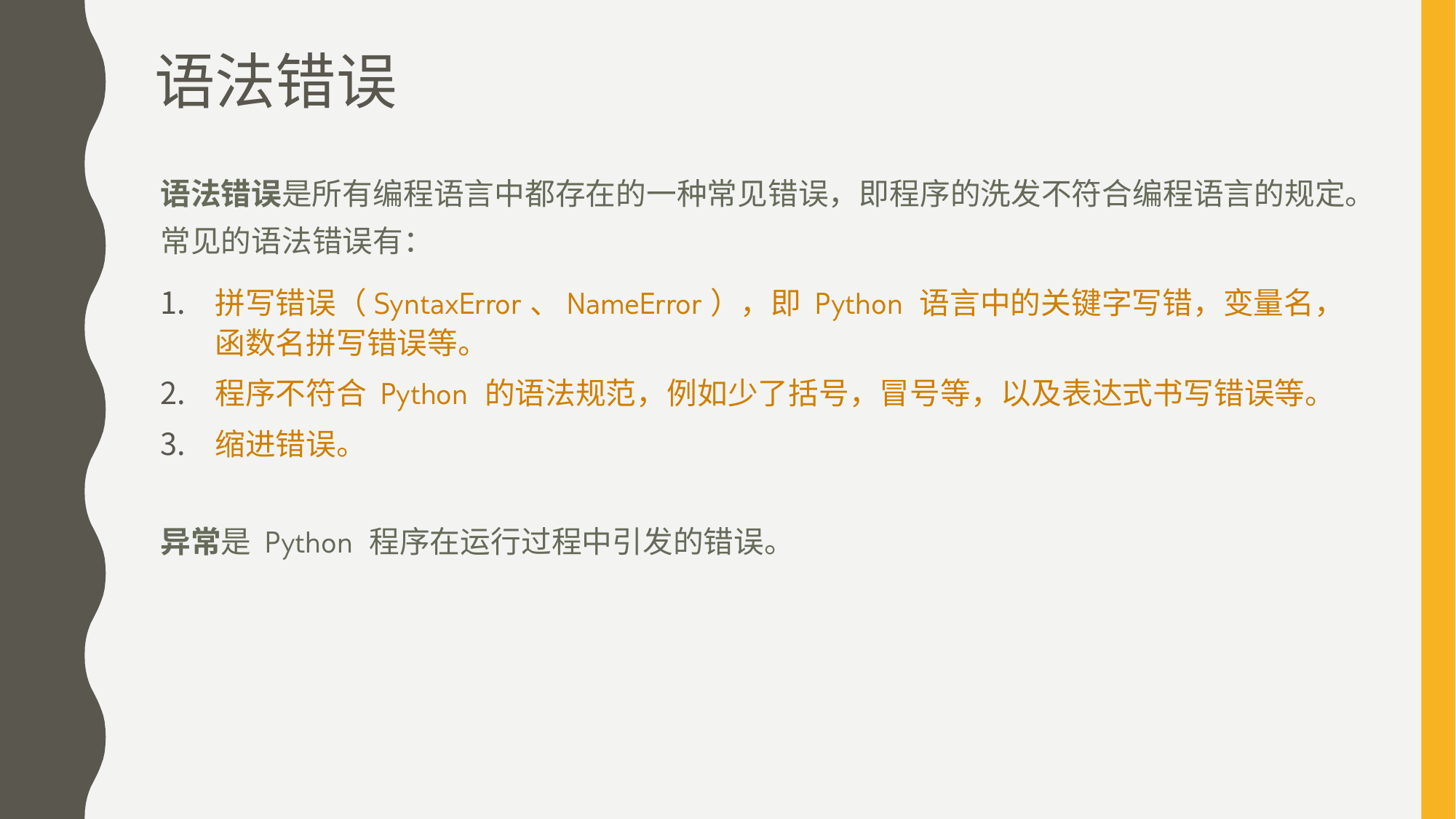

# 语法错误
语法错误是所有编程语言中都存在的一种常见错误，即程序的洗发不符合编程语言的规定。常见的语法错误有：
拼写错误（SyntaxError、NameError），即 Python 语言中的关键字写错，变量名，函数名拼写错误等。
程序不符合 Python 的语法规范，例如少了括号，冒号等，以及表达式书写错误等。
缩进错误。

异常是 Python 程序在运行过程中引发的错误。